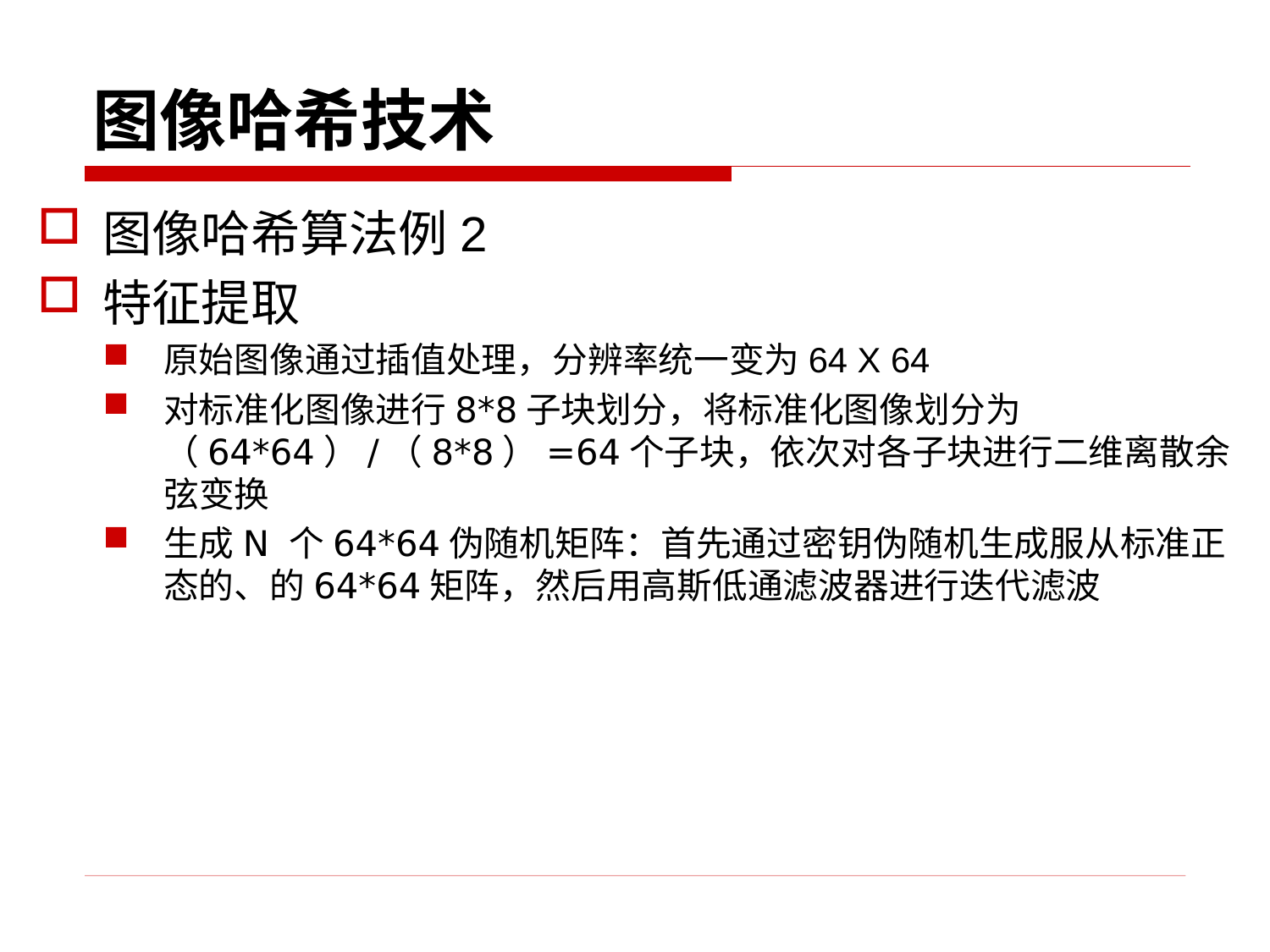

图像哈希技术
图像哈希算法例2
特征提取
原始图像通过插值处理，分辨率统一变为64 X 64
对标准化图像进行8*8子块划分，将标准化图像划分为（64*64）/（8*8）=64个子块，依次对各子块进行二维离散余弦变换
生成N 个64*64伪随机矩阵：首先通过密钥伪随机生成服从标准正态的、的64*64矩阵，然后用高斯低通滤波器进行迭代滤波